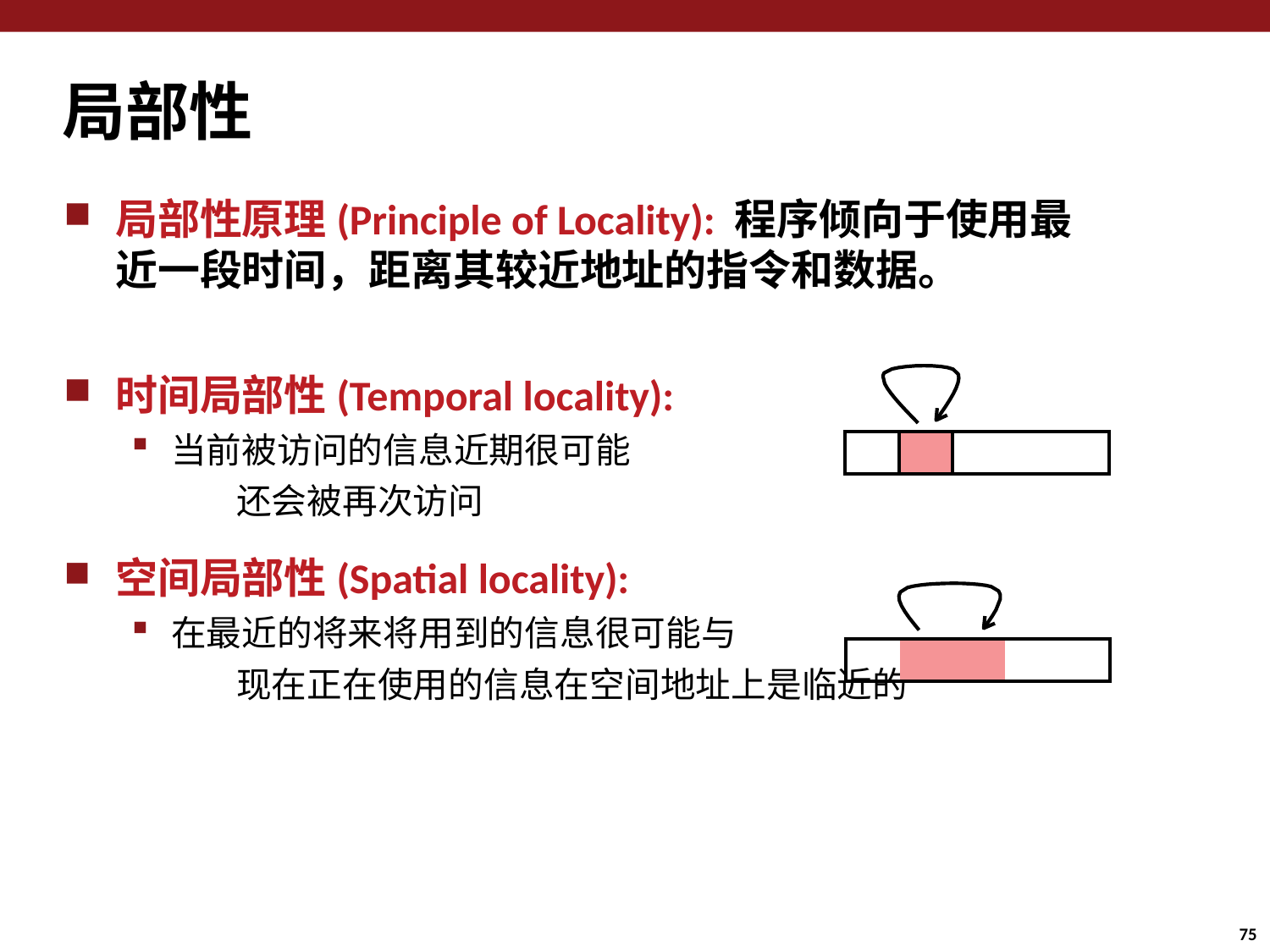

# 局部性
局部性原理(Principle of Locality): 程序倾向于使用最近一段时间，距离其较近地址的指令和数据。

时间局部性(Temporal locality):
当前被访问的信息近期很可能
	还会被再次访问
空间局部性(Spatial locality):
在最近的将来将用到的信息很可能与
	现在正在使用的信息在空间地址上是临近的

|  |  |  |
| --- | --- | --- |

|  |  |  |  |
| --- | --- | --- | --- |
75